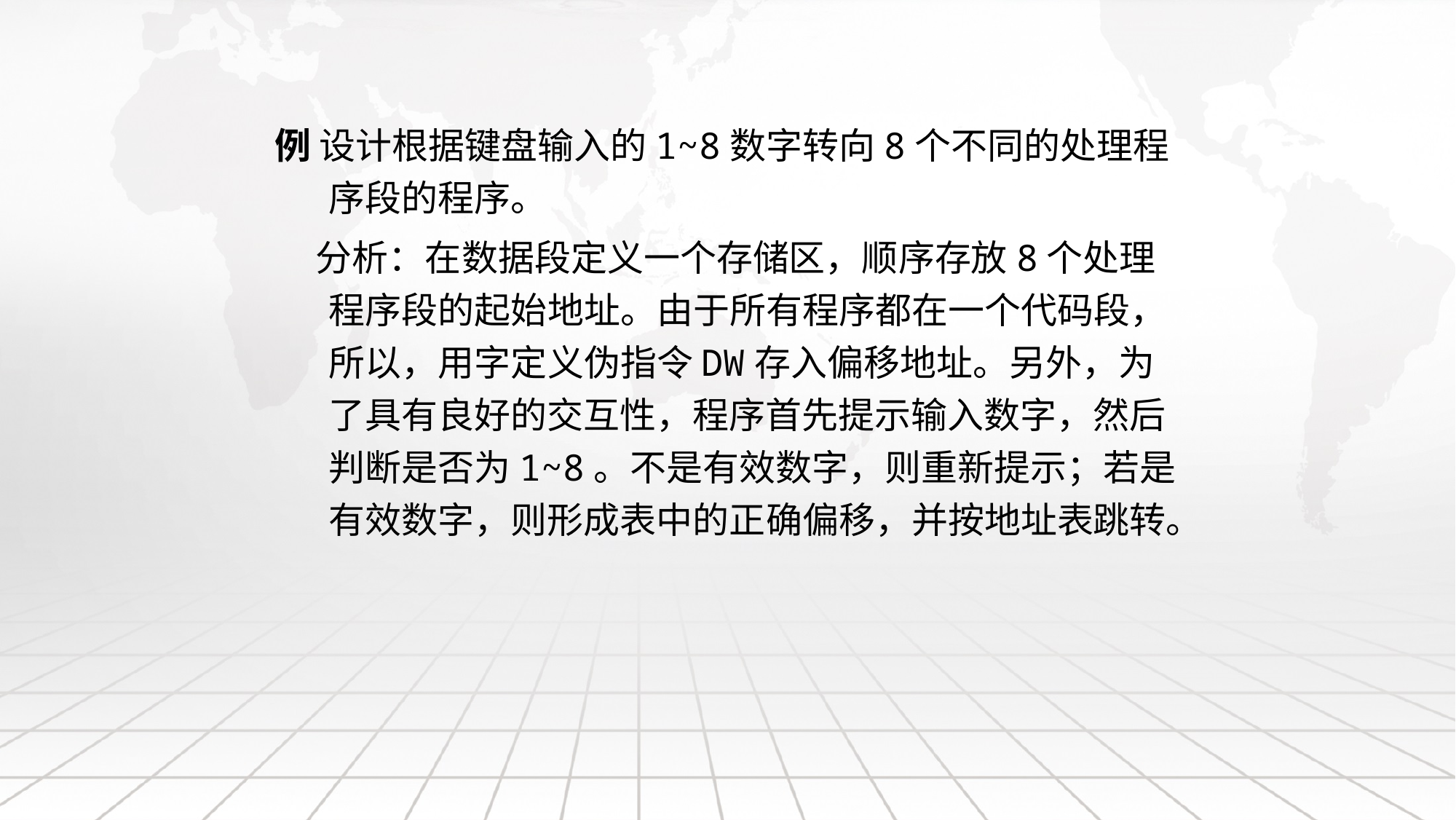

例 设计根据键盘输入的1~8数字转向8个不同的处理程序段的程序。
    分析：在数据段定义一个存储区，顺序存放8个处理程序段的起始地址。由于所有程序都在一个代码段，所以，用字定义伪指令DW存入偏移地址。另外，为了具有良好的交互性，程序首先提示输入数字，然后判断是否为1~8。不是有效数字，则重新提示；若是有效数字，则形成表中的正确偏移，并按地址表跳转。